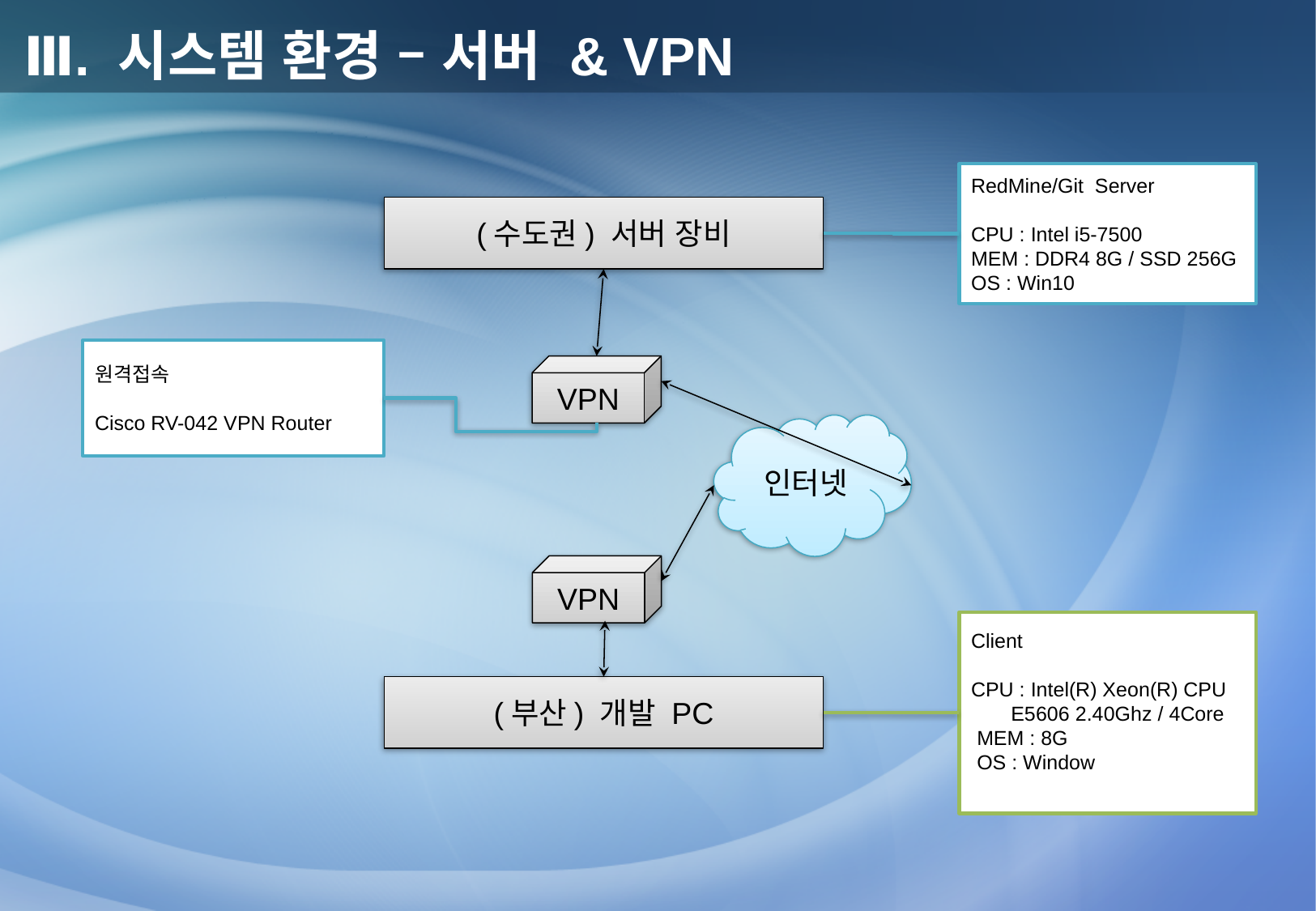

Ⅲ. 시스템 환경 – 서버 & VPN
RedMine/Git  Server

CPU : Intel i5-7500
MEM : DDR4 8G / SSD 256G
OS : Win10
(수도권) 서버 장비
원격접속

Cisco RV-042 VPN Router
VPN
인터넷
VPN
Client

CPU : Intel(R) Xeon(R) CPU
       E5606 2.40Ghz / 4Core
 MEM : 8G
 OS : Window

(부산) 개발 PC